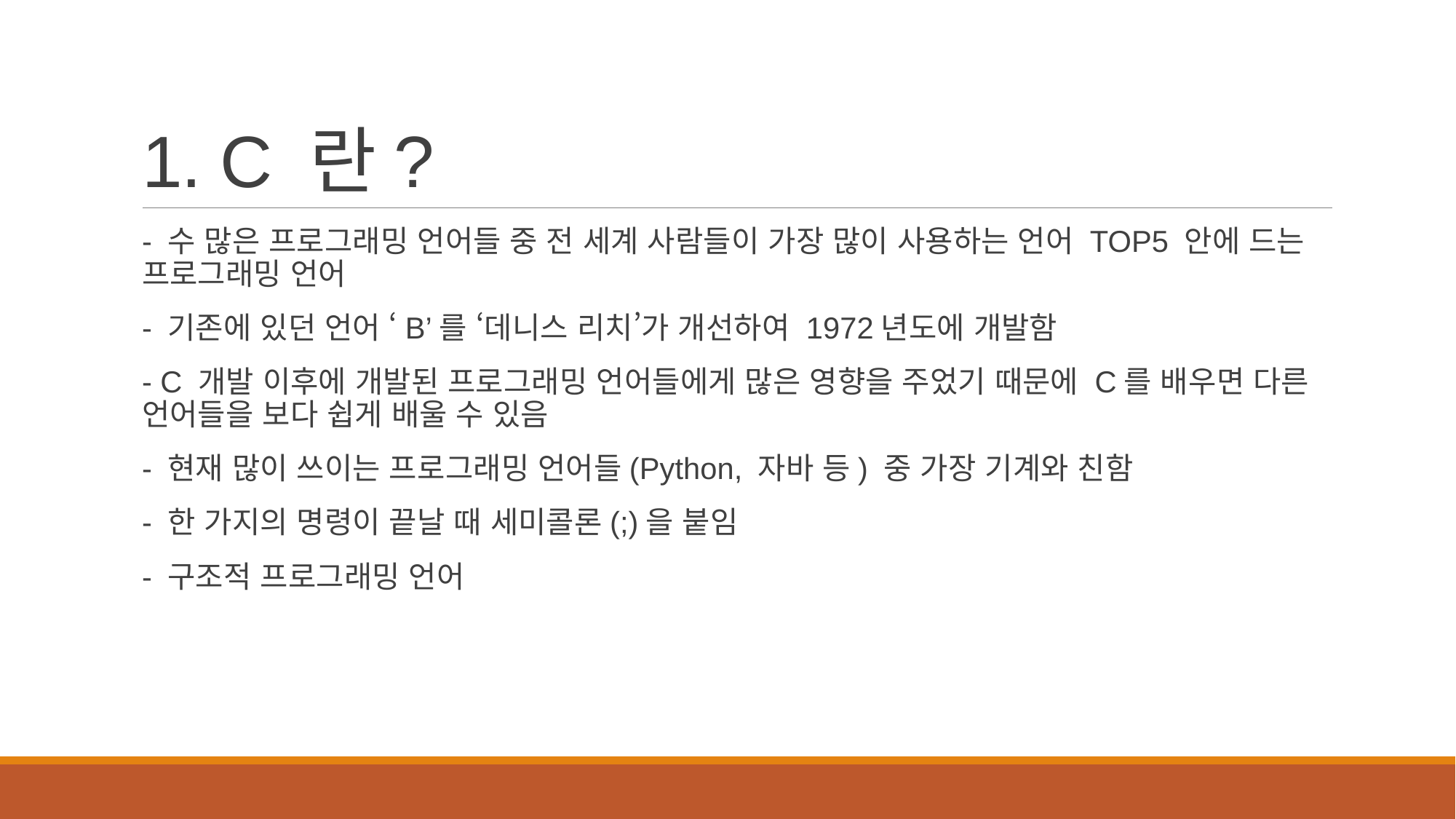

# 1. C 란?
- 수 많은 프로그래밍 언어들 중 전 세계 사람들이 가장 많이 사용하는 언어 TOP5 안에 드는 프로그래밍 언어
- 기존에 있던 언어 ‘B’를 ‘데니스 리치’가 개선하여 1972년도에 개발함
- C 개발 이후에 개발된 프로그래밍 언어들에게 많은 영향을 주었기 때문에 C를 배우면 다른 언어들을 보다 쉽게 배울 수 있음
- 현재 많이 쓰이는 프로그래밍 언어들(Python, 자바 등) 중 가장 기계와 친함
- 한 가지의 명령이 끝날 때 세미콜론(;)을 붙임
- 구조적 프로그래밍 언어